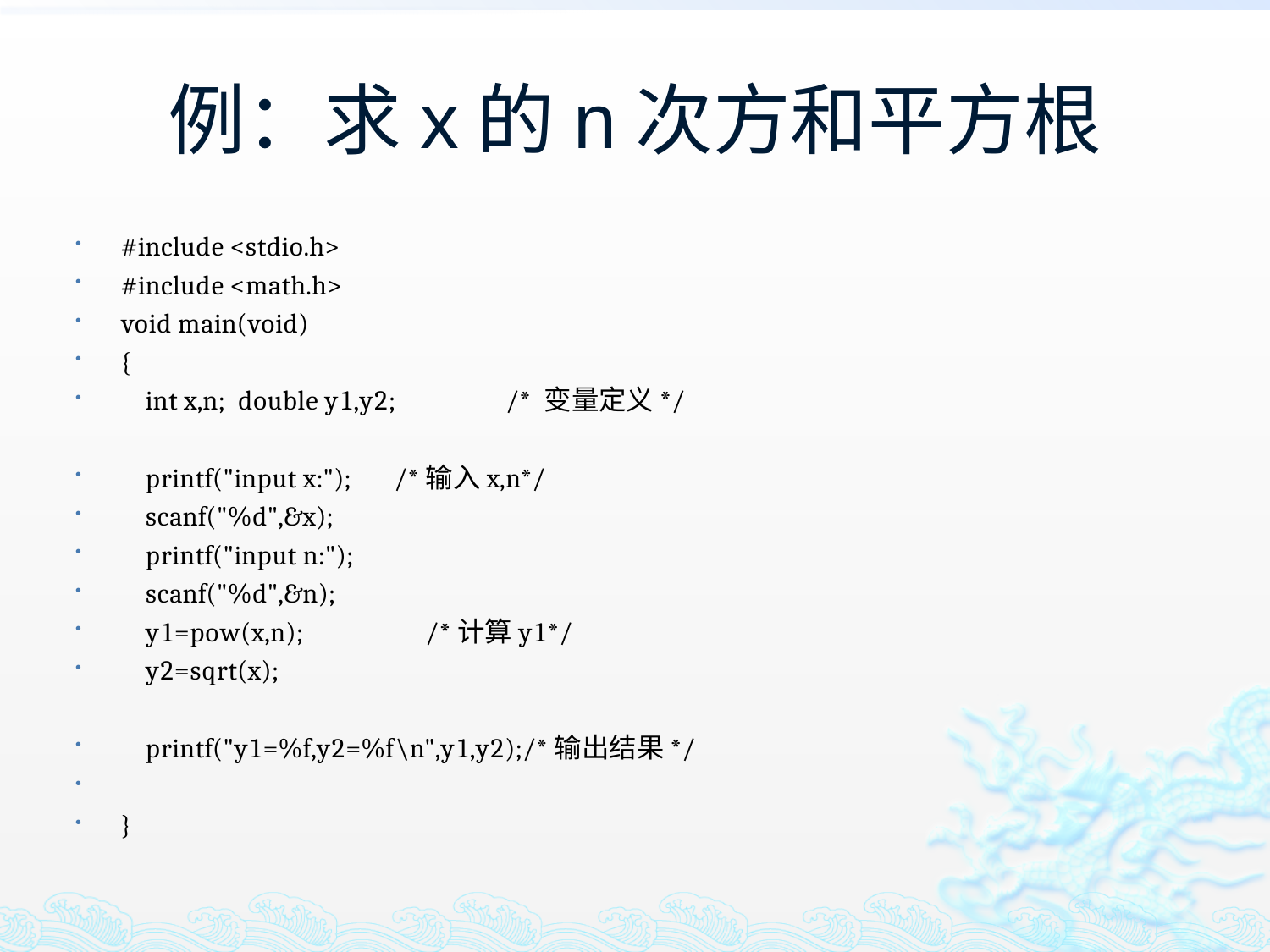

# 例：求x的n次方和平方根
#include <stdio.h>
#include <math.h>
void main(void)
{
    int x,n;  double y1,y2;                  /* 变量定义*/

    printf("input x:");       /*输入x,n*/
    scanf("%d",&x);
    printf("input n:");
    scanf("%d",&n);
    y1=pow(x,n);                    /*计算y1*/
    y2=sqrt(x);

    printf("y1=%f,y2=%f\n",y1,y2);/*输出结果*/

}